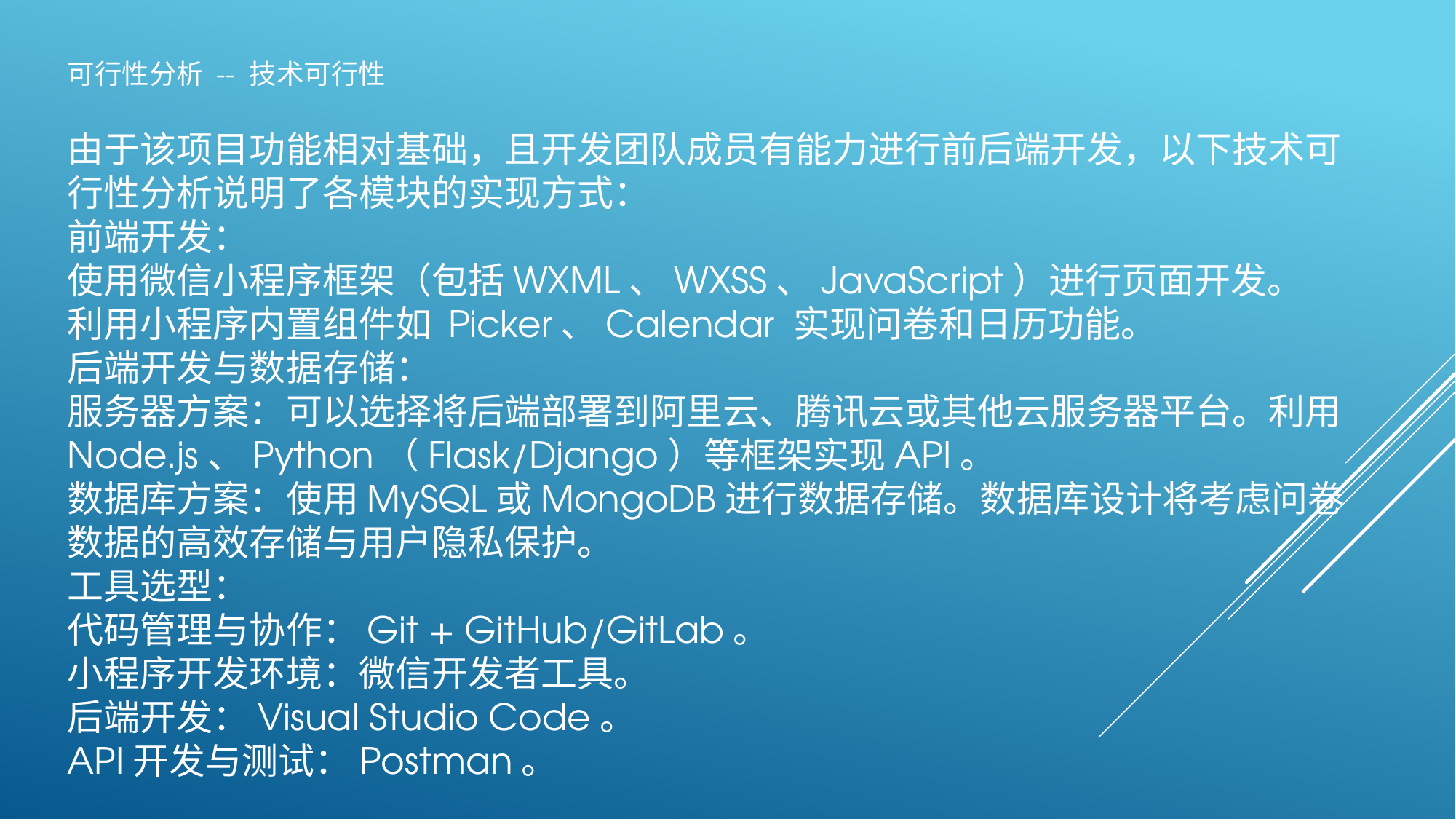

可行性分析 -- 技术可行性
由于该项目功能相对基础，且开发团队成员有能力进行前后端开发，以下技术可行性分析说明了各模块的实现方式：
前端开发：
使用微信小程序框架（包括WXML、WXSS、JavaScript）进行页面开发。
利用小程序内置组件如 Picker、Calendar 实现问卷和日历功能。
后端开发与数据存储：
服务器方案：可以选择将后端部署到阿里云、腾讯云或其他云服务器平台。利用Node.js、Python（Flask/Django）等框架实现API。
数据库方案：使用MySQL或MongoDB进行数据存储。数据库设计将考虑问卷数据的高效存储与用户隐私保护。
工具选型：
代码管理与协作：Git + GitHub/GitLab。
小程序开发环境：微信开发者工具。
后端开发：Visual Studio Code。
API开发与测试：Postman。